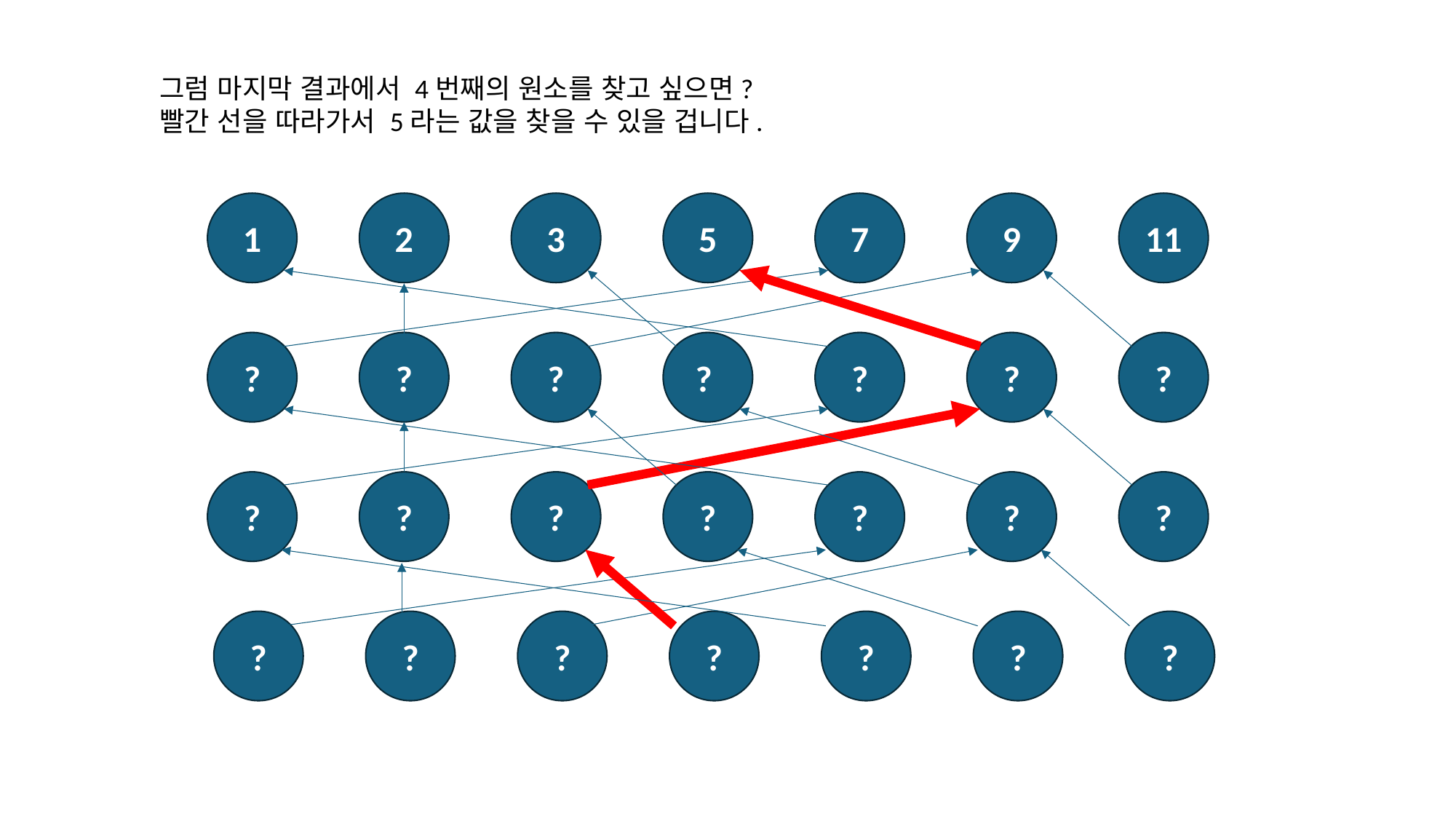

그럼 마지막 결과에서 4번째의 원소를 찾고 싶으면?
빨간 선을 따라가서 5라는 값을 찾을 수 있을 겁니다.
1
2
3
5
7
9
11
?
?
?
?
?
?
?
?
?
?
?
?
?
?
?
?
?
?
?
?
?